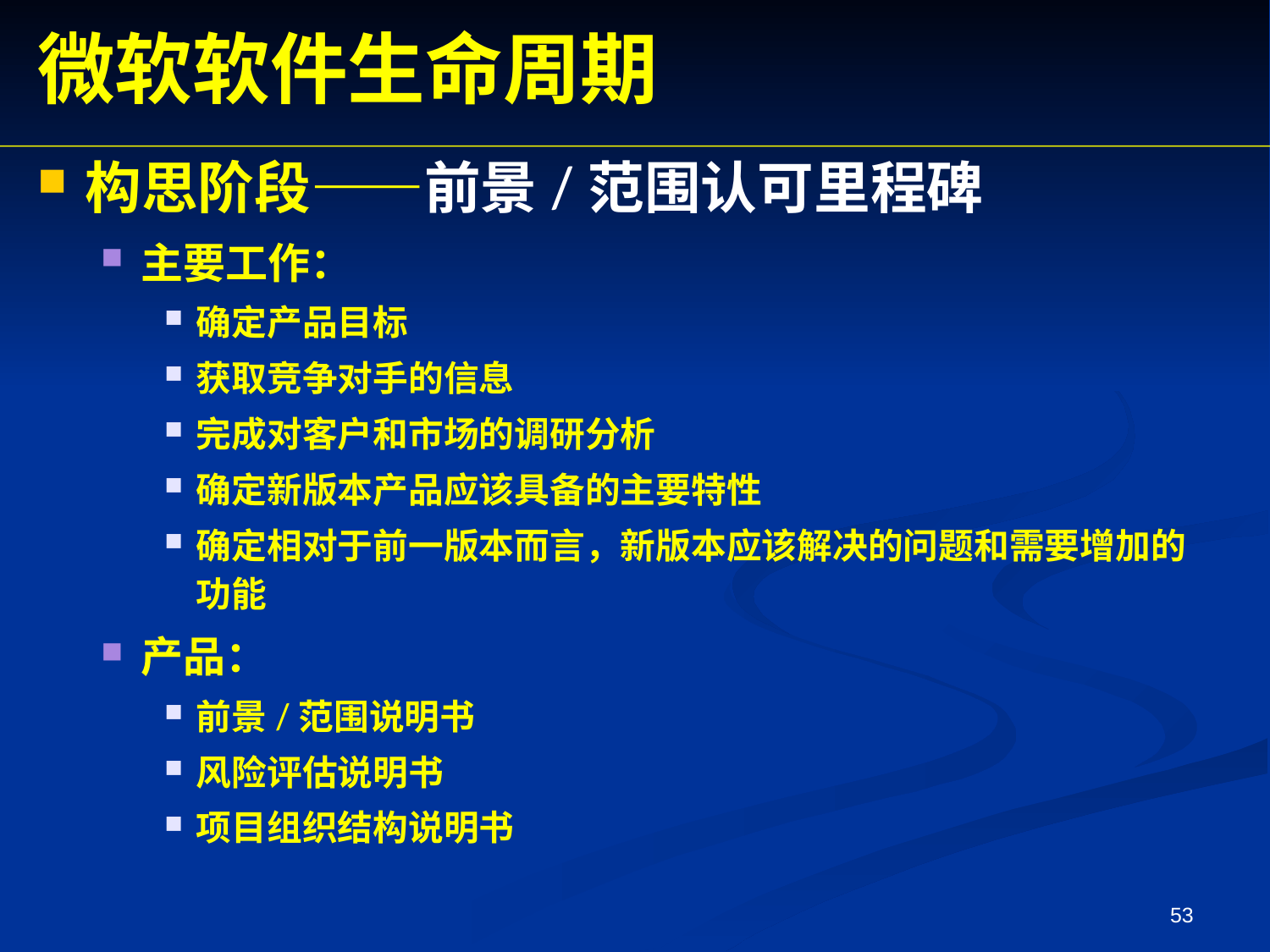

微软软件生命周期

构思阶段——前景/范围认可里程碑
主要工作：
确定产品目标
获取竞争对手的信息
完成对客户和市场的调研分析
确定新版本产品应该具备的主要特性
确定相对于前一版本而言，新版本应该解决的问题和需要增加的功能
产品：
前景/范围说明书
风险评估说明书
项目组织结构说明书
53